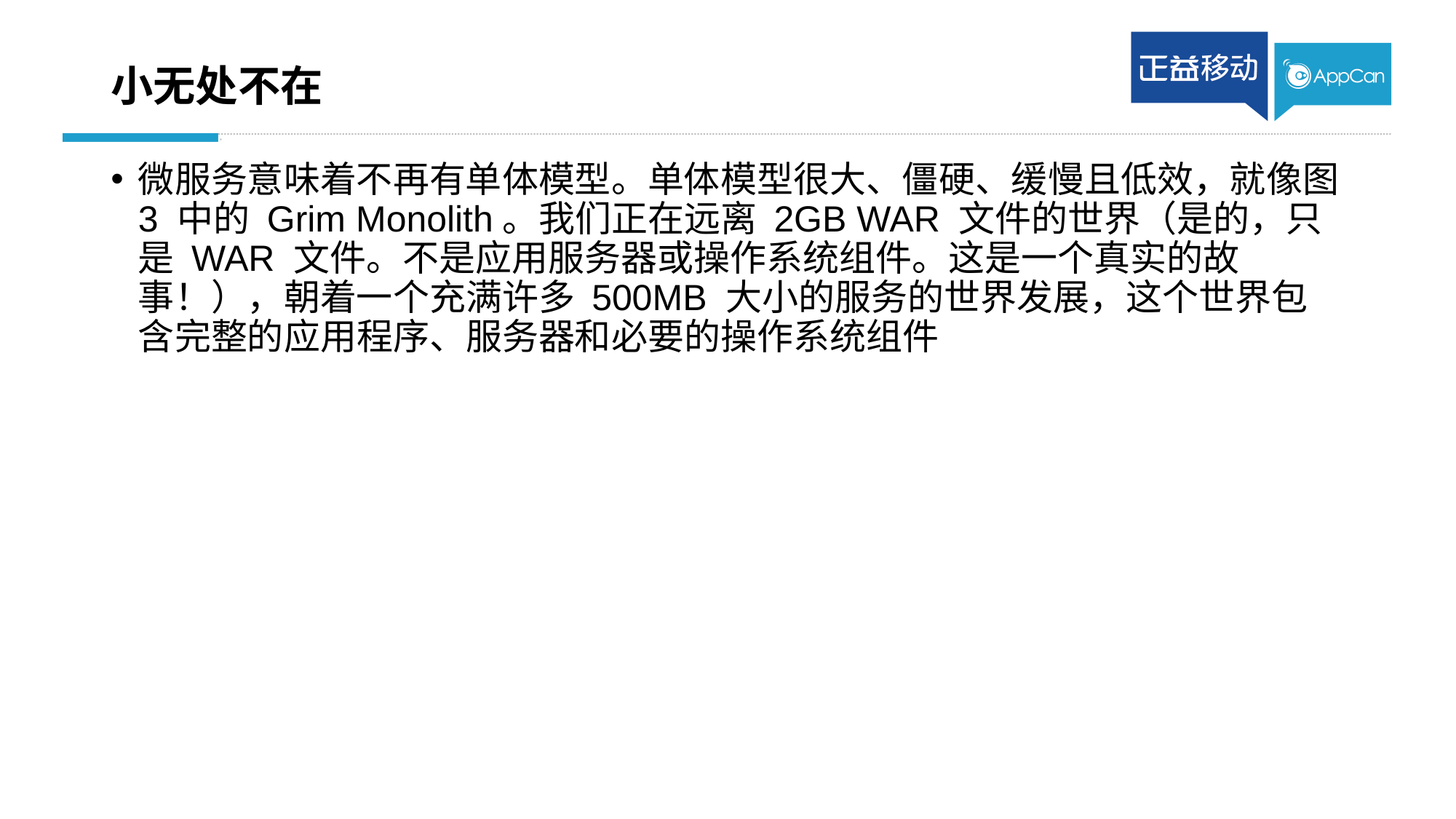

# 小无处不在
微服务意味着不再有单体模型。单体模型很大、僵硬、缓慢且低效，就像图 3 中的 Grim Monolith。我们正在远离 2GB WAR 文件的世界（是的，只是 WAR 文件。不是应用服务器或操作系统组件。这是一个真实的故事！），朝着一个充满许多 500MB 大小的服务的世界发展，这个世界包含完整的应用程序、服务器和必要的操作系统组件